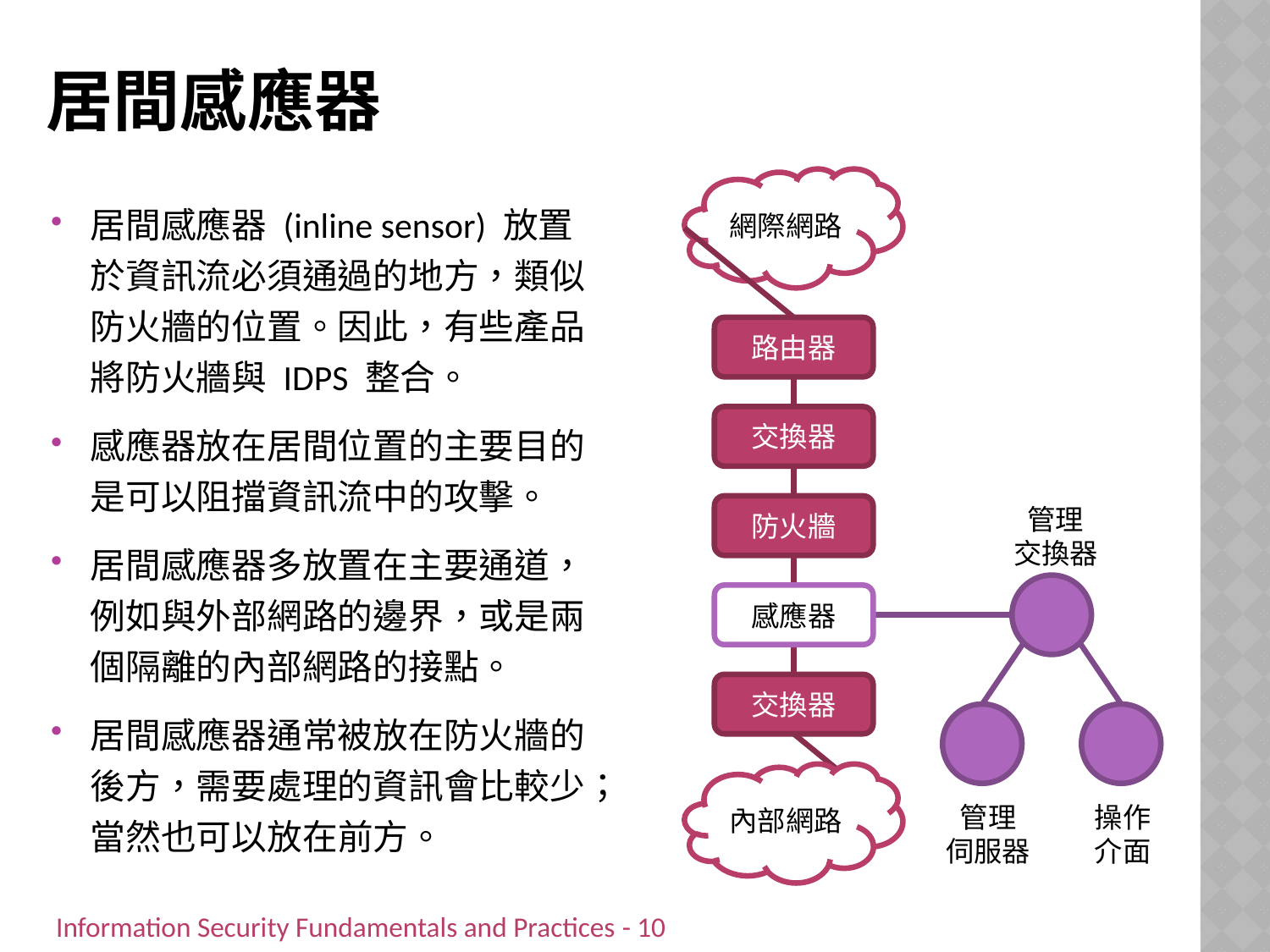

# 居間感應器
網際網路
路由器
交換器
防火牆
管理
交換器

感應器
交換器

內部網路
管理
伺服器
操作
介面
居間感應器 (inline sensor) 放置於資訊流必須通過的地方，類似防火牆的位置。因此，有些產品將防火牆與 IDPS 整合。
感應器放在居間位置的主要目的是可以阻擋資訊流中的攻擊。
居間感應器多放置在主要通道，例如與外部網路的邊界，或是兩個隔離的內部網路的接點。
居間感應器通常被放在防火牆的後方，需要處理的資訊會比較少；當然也可以放在前方。